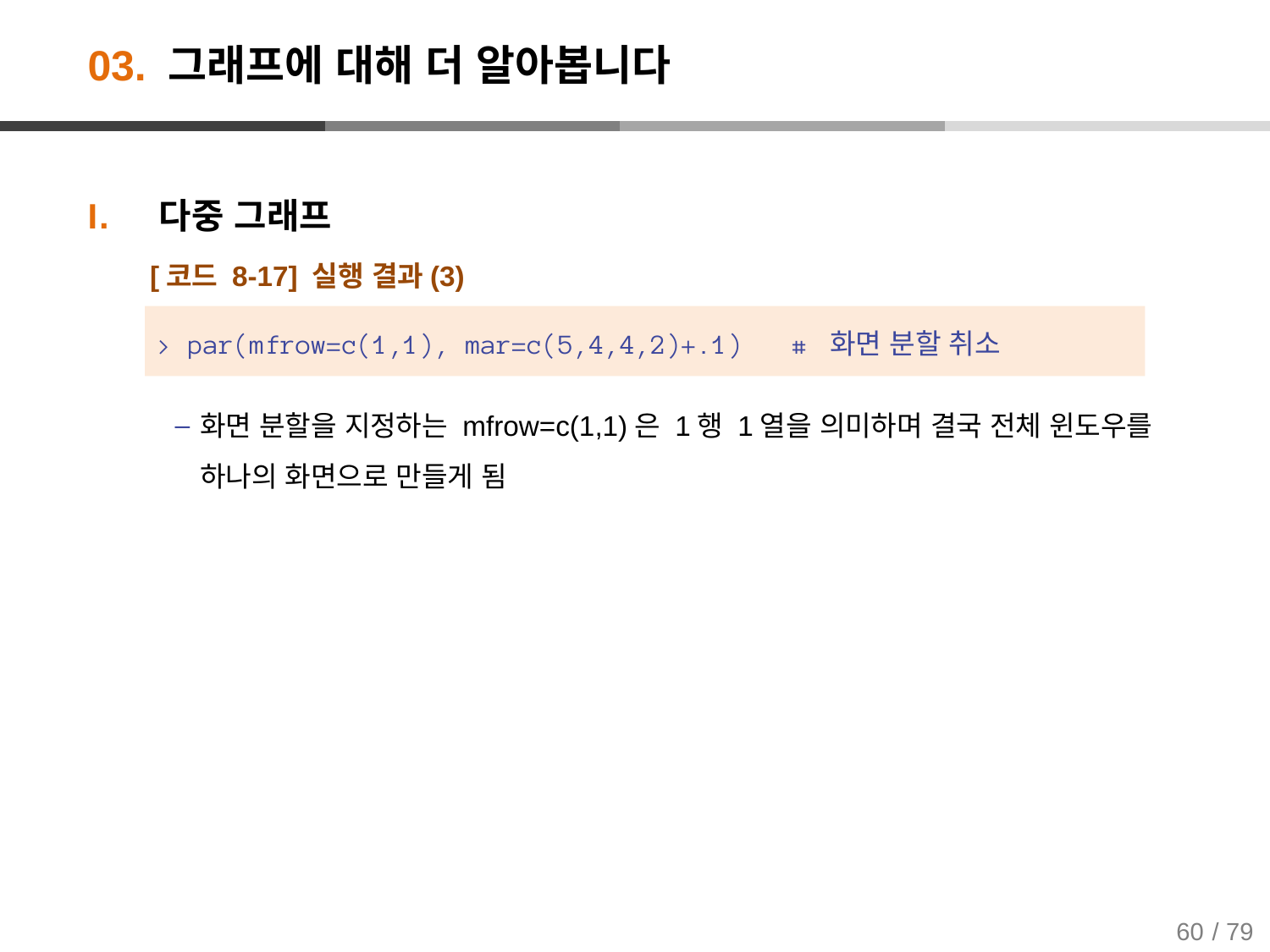

# 03. 그래프에 대해 더 알아봅니다
다중 그래프
[코드 8-17] 실행 결과(3)

화면 분할을 지정하는 mfrow=c(1,1)은 1행 1열을 의미하며 결국 전체 윈도우를 하나의 화면으로 만들게 됨
> par(mfrow=c(1,1), mar=c(5,4,4,2)+.1) 	# 화면 분할 취소